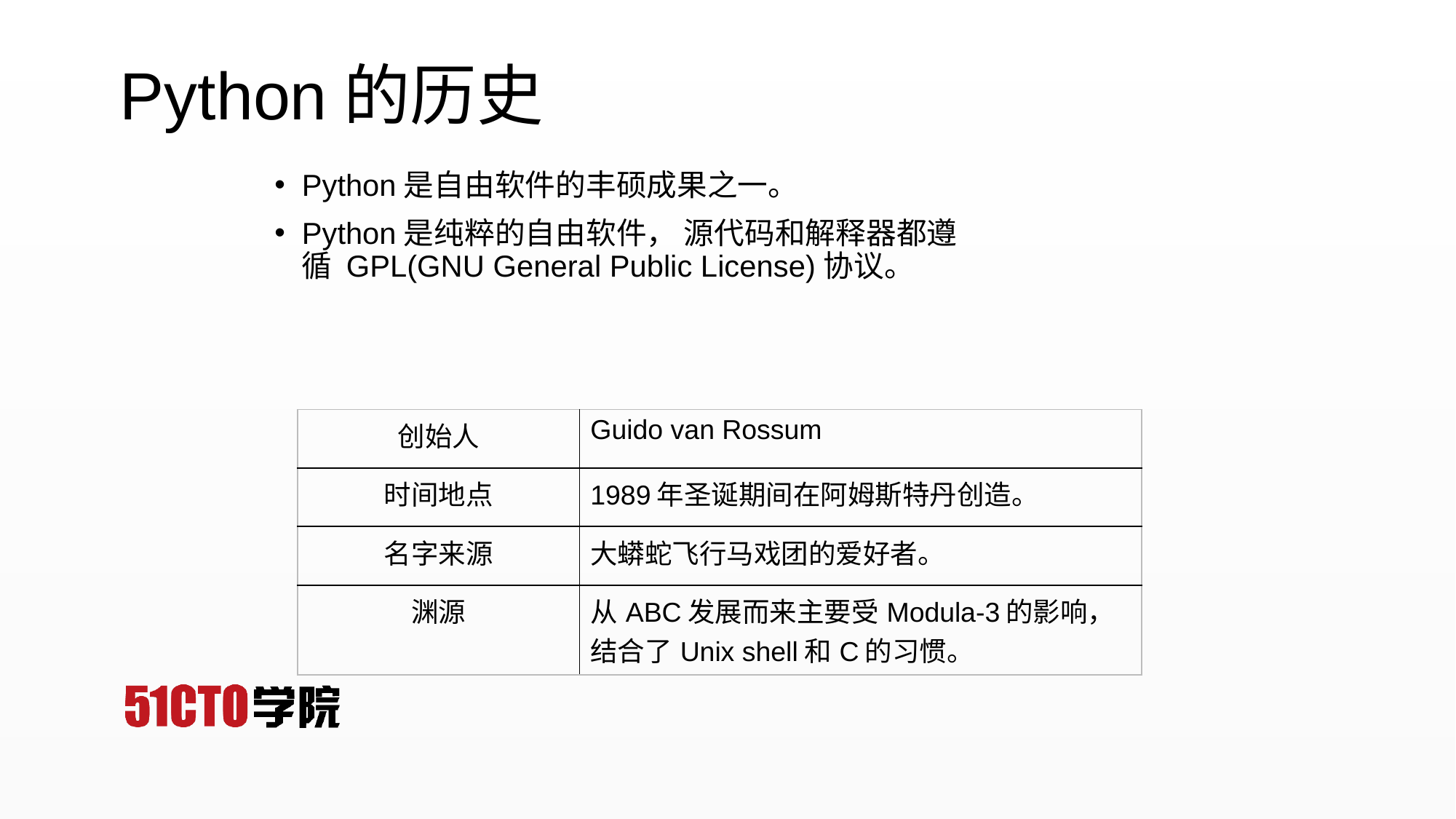

# Python的历史
Python是自由软件的丰硕成果之一。
Python是纯粹的自由软件， 源代码和解释器都遵循 GPL(GNU General Public License)协议。
| 创始人 | Guido van Rossum |
| --- | --- |
| 时间地点 | 1989年圣诞期间在阿姆斯特丹创造。 |
| 名字来源 | 大蟒蛇飞行马戏团的爱好者。 |
| 渊源 | 从ABC发展而来主要受Modula-3的影响，结合了Unix shell和C的习惯。 |